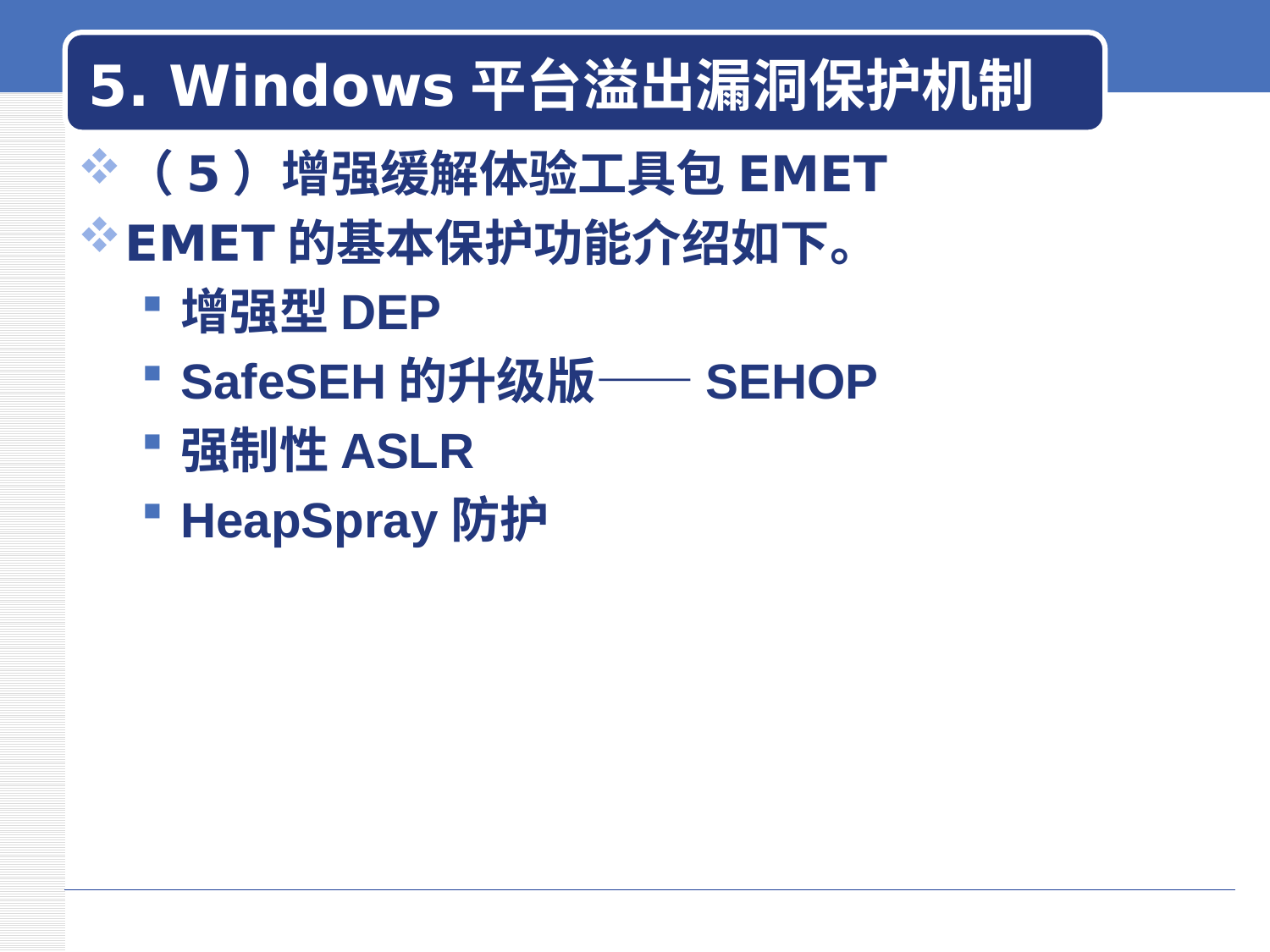

# 5. Windows平台溢出漏洞保护机制
（5）增强缓解体验工具包EMET
EMET的基本保护功能介绍如下。
增强型DEP
SafeSEH的升级版——SEHOP
强制性ASLR
HeapSpray防护